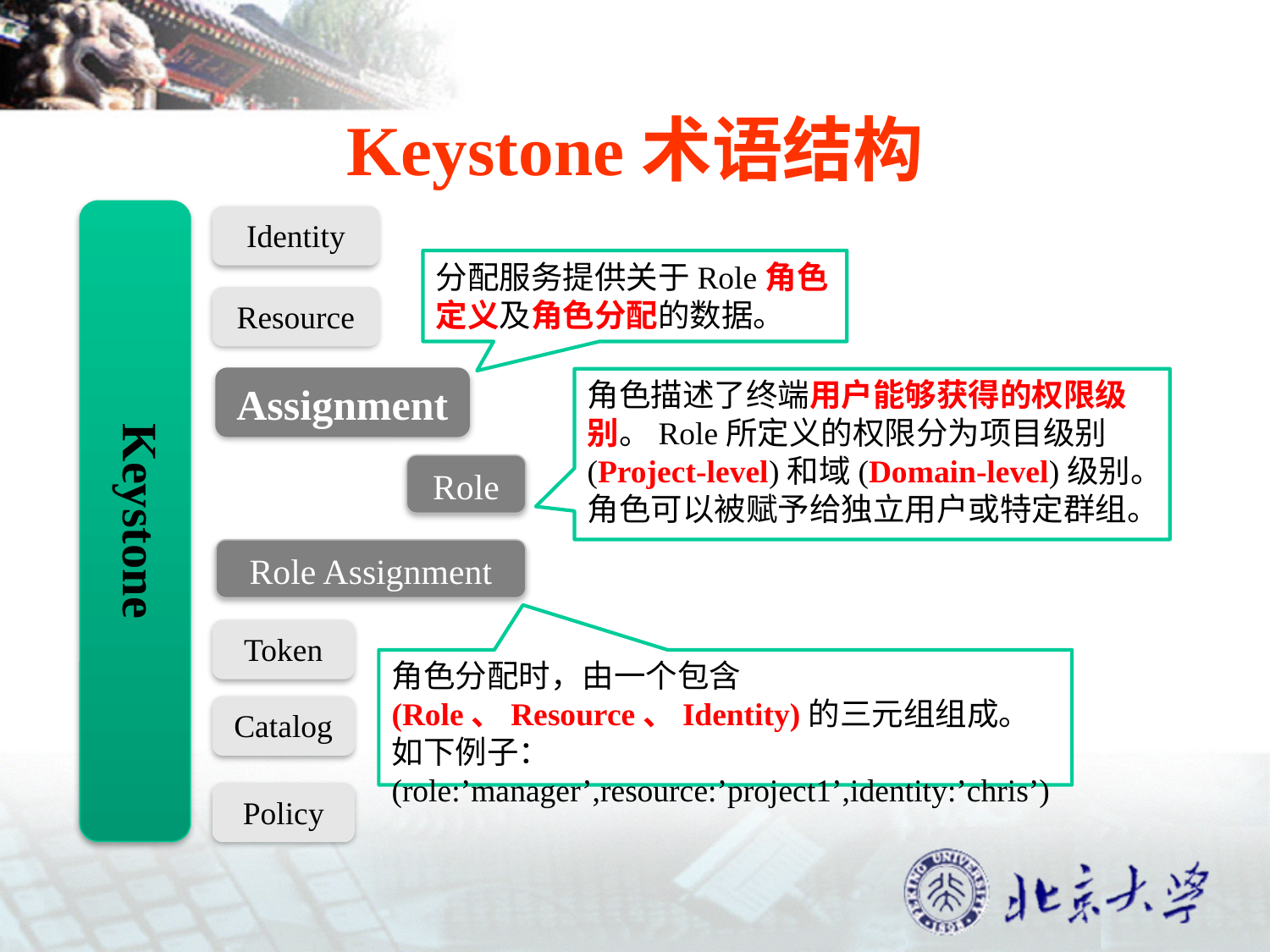

# Keystone术语结构
Keystone
Identity
分配服务提供关于Role角色定义及角色分配的数据。
Resource
Assignment
角色描述了终端用户能够获得的权限级别。Role所定义的权限分为项目级别(Project-level)和域(Domain-level)级别。
角色可以被赋予给独立用户或特定群组。
Role
Role Assignment
Token
角色分配时，由一个包含(Role、Resource、Identity)的三元组组成。如下例子：
(role:’manager’,resource:’project1’,identity:’chris’)
Catalog
Policy